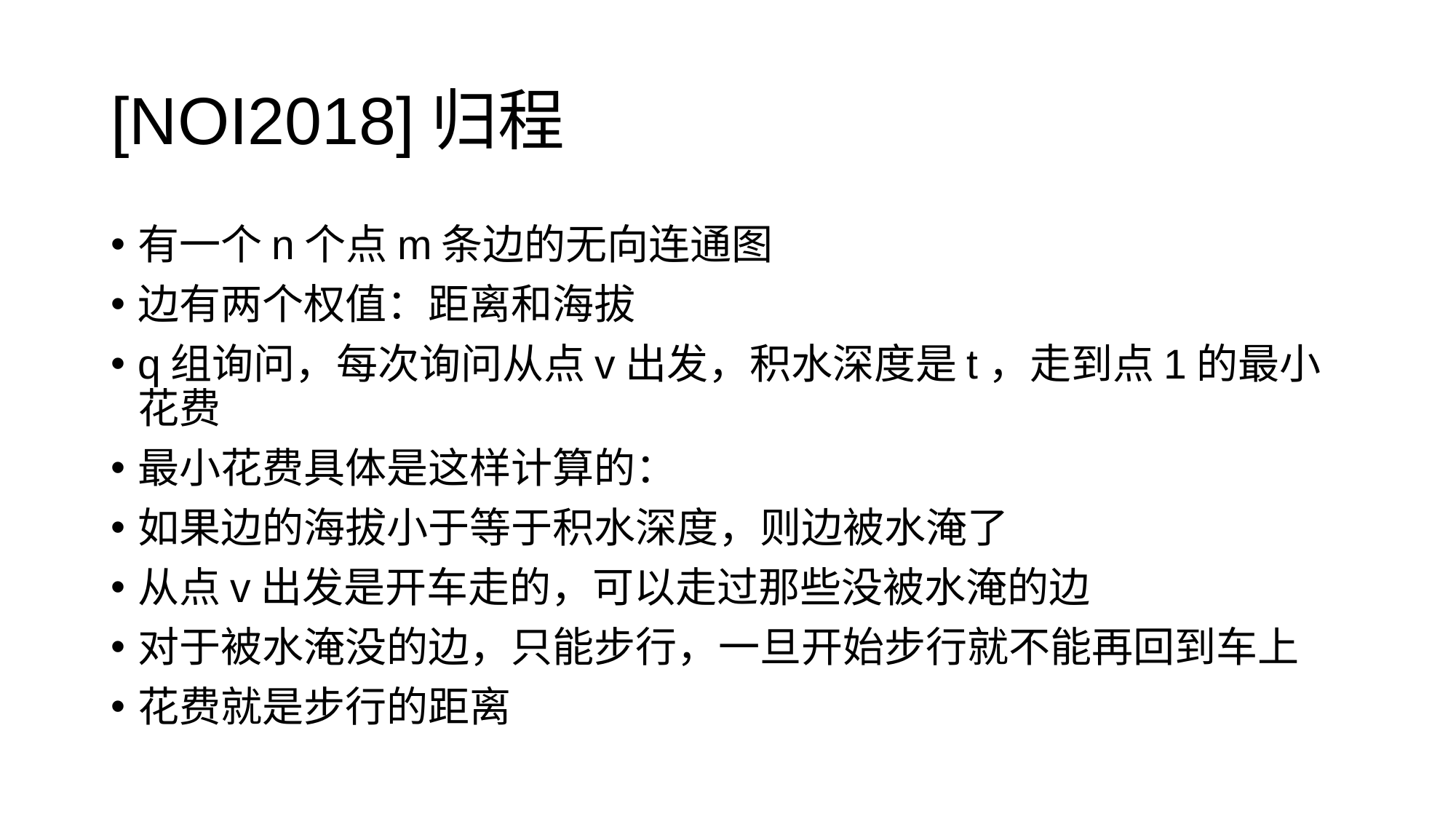

# [NOI2018]归程
有一个n个点m条边的无向连通图
边有两个权值：距离和海拔
q组询问，每次询问从点v出发，积水深度是t，走到点1的最小花费
最小花费具体是这样计算的：
如果边的海拔小于等于积水深度，则边被水淹了
从点v出发是开车走的，可以走过那些没被水淹的边
对于被水淹没的边，只能步行，一旦开始步行就不能再回到车上
花费就是步行的距离